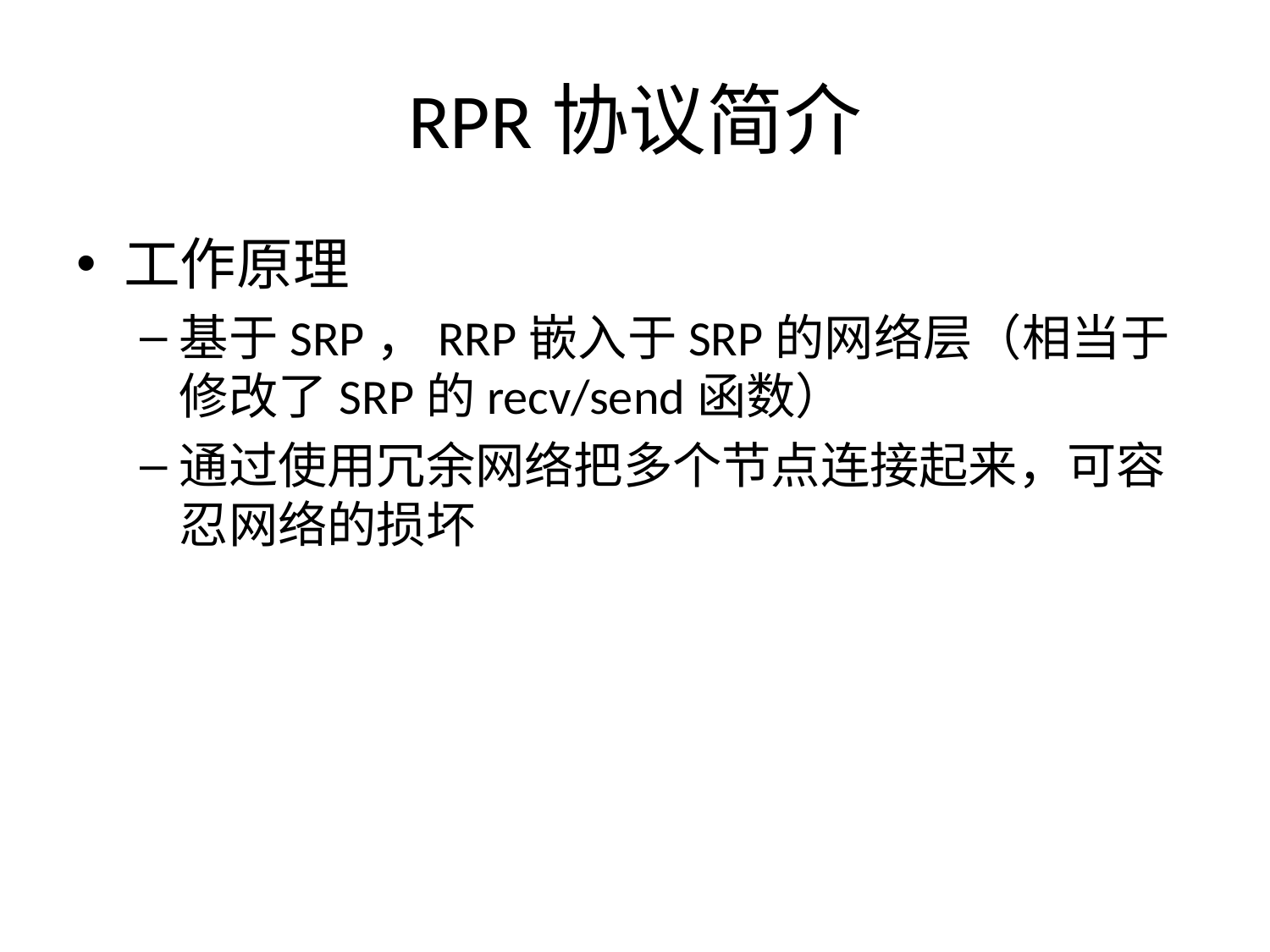

# RPR协议简介
工作原理
基于SRP，RRP嵌入于SRP的网络层（相当于修改了SRP的recv/send函数）
通过使用冗余网络把多个节点连接起来，可容忍网络的损坏